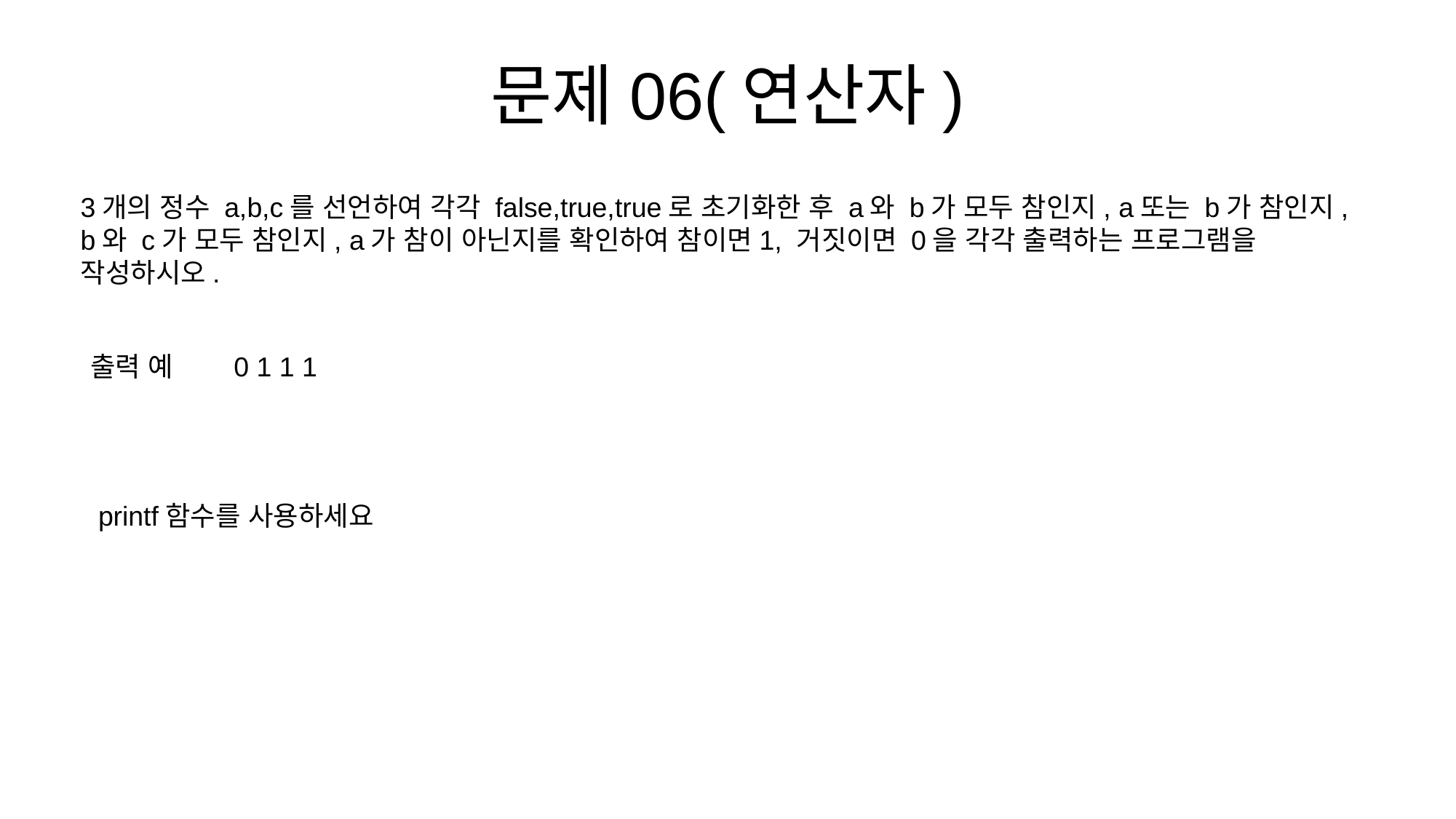

# 문제06(연산자)
3개의 정수 a,b,c를 선언하여 각각 false,true,true로 초기화한 후 a와 b가 모두 참인지, a또는 b가 참인지,
b와 c가 모두 참인지, a가 참이 아닌지를 확인하여 참이면1, 거짓이면 0을 각각 출력하는 프로그램을
작성하시오.
출력 예
0 1 1 1
printf함수를 사용하세요